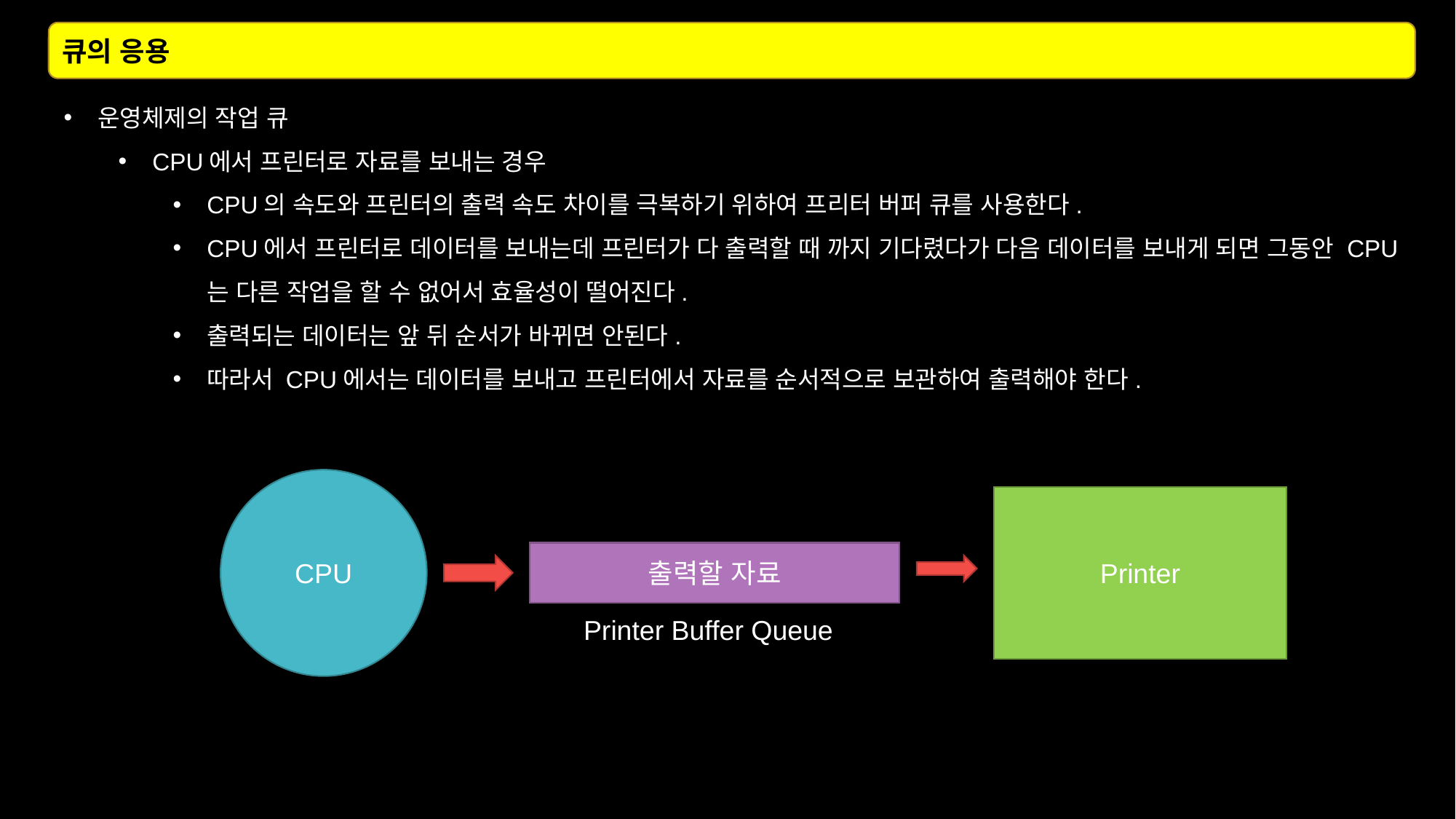

큐의 응용
운영체제의 작업 큐
CPU에서 프린터로 자료를 보내는 경우
CPU의 속도와 프린터의 출력 속도 차이를 극복하기 위하여 프리터 버퍼 큐를 사용한다.
CPU에서 프린터로 데이터를 보내는데 프린터가 다 출력할 때 까지 기다렸다가 다음 데이터를 보내게 되면 그동안 CPU는 다른 작업을 할 수 없어서 효율성이 떨어진다.
출력되는 데이터는 앞 뒤 순서가 바뀌면 안된다.
따라서 CPU에서는 데이터를 보내고 프린터에서 자료를 순서적으로 보관하여 출력해야 한다.

CPU
Printer
출력할 자료

Printer Buffer Queue